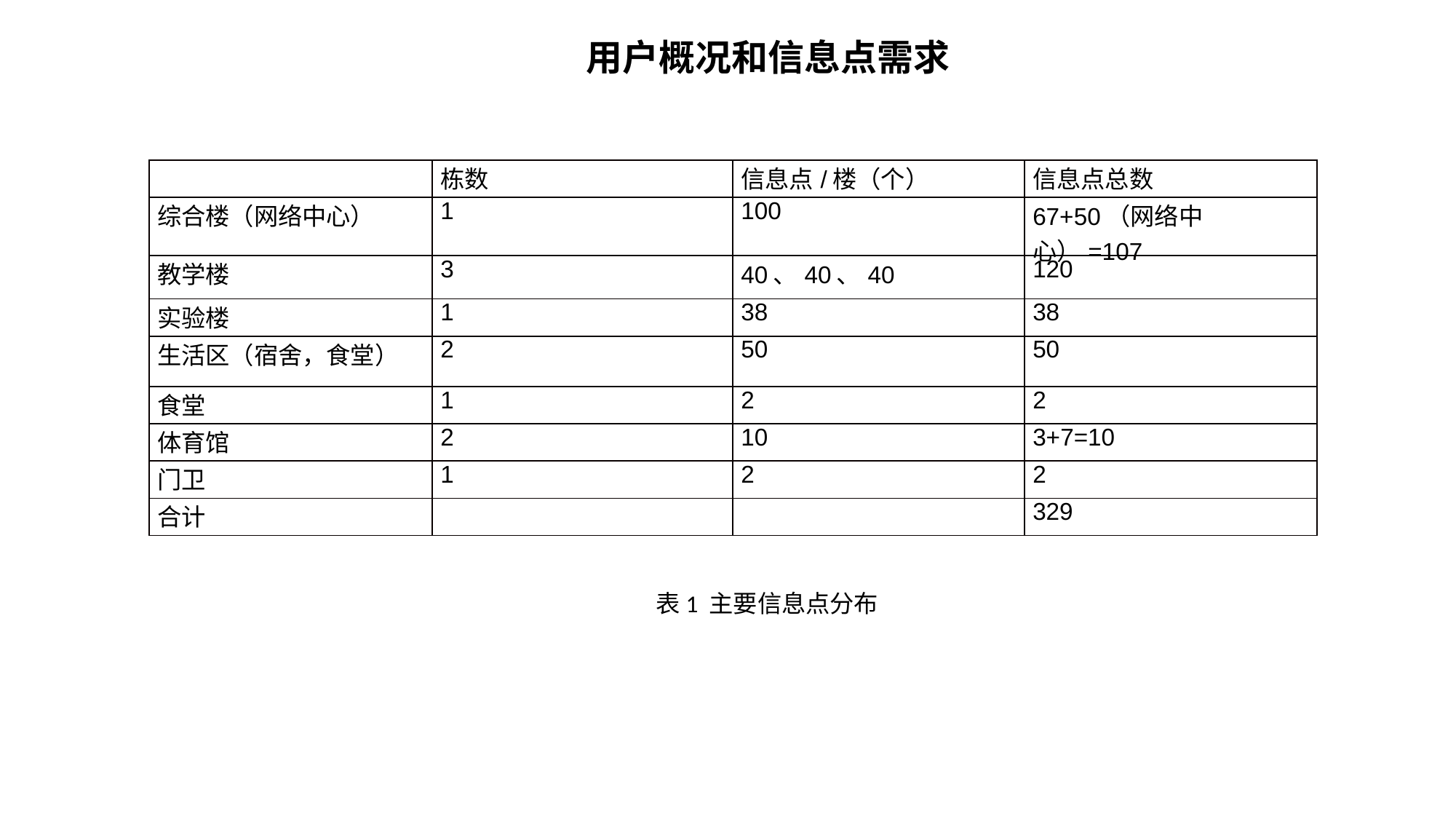

用户概况和信息点需求
|  | 栋数 | 信息点/楼（个） | 信息点总数 |
| --- | --- | --- | --- |
| 综合楼（网络中心） | 1 | 100 | 67+50（网络中心）=107 |
| 教学楼 | 3 | 40、40、40 | 120 |
| 实验楼 | 1 | 38 | 38 |
| 生活区（宿舍，食堂） | 2 | 50 | 50 |
| 食堂 | 1 | 2 | 2 |
| 体育馆 | 2 | 10 | 3+7=10 |
| 门卫 | 1 | 2 | 2 |
| 合计 |  |  | 329 |

表1 主要信息点分布